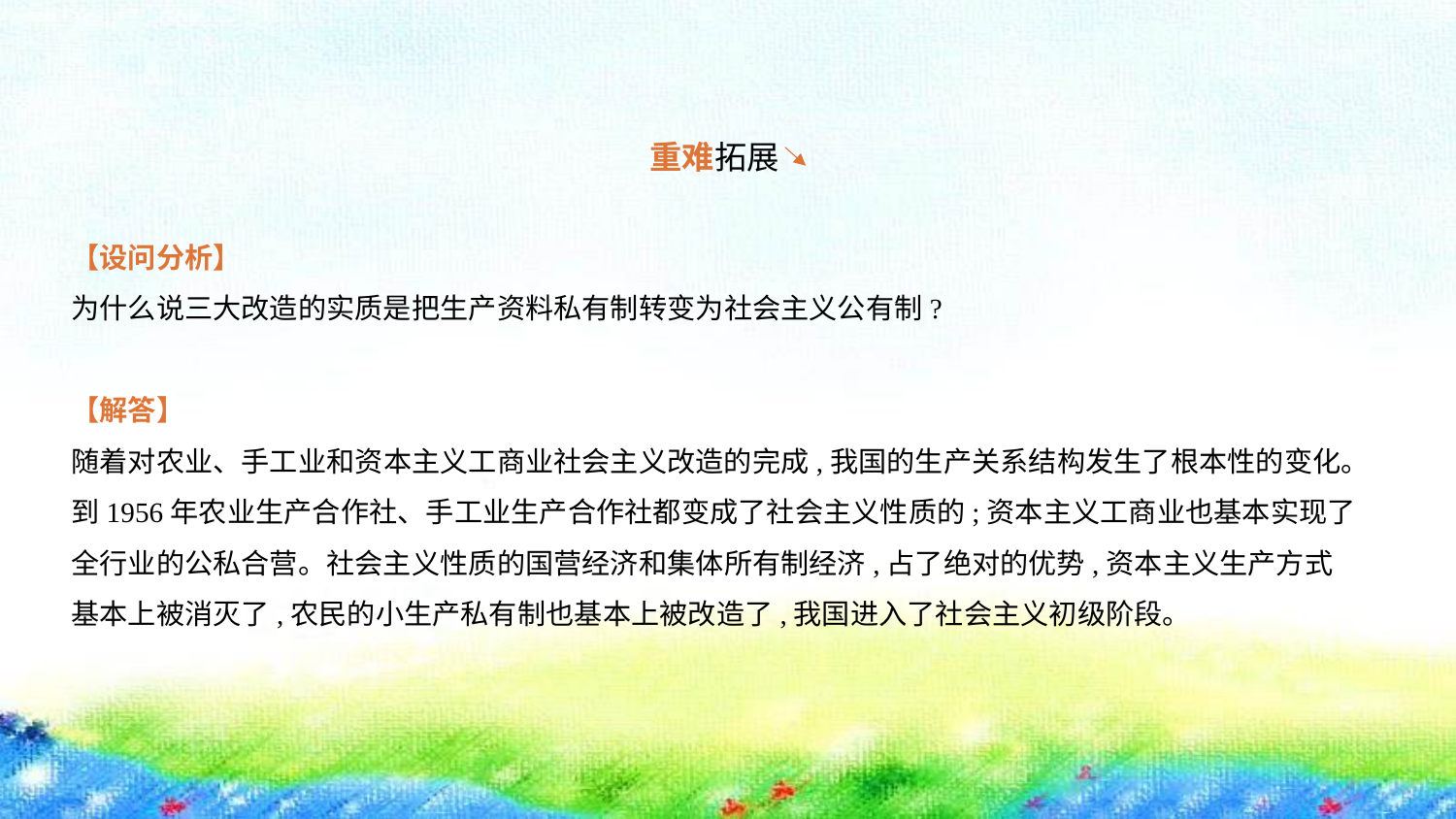

重难拓展
【设问分析】
为什么说三大改造的实质是把生产资料私有制转变为社会主义公有制?

【解答】
随着对农业、手工业和资本主义工商业社会主义改造的完成,我国的生产关系结构发生了根本性的变化。到1956年农业生产合作社、手工业生产合作社都变成了社会主义性质的;资本主义工商业也基本实现了全行业的公私合营。社会主义性质的国营经济和集体所有制经济,占了绝对的优势,资本主义生产方式基本上被消灭了,农民的小生产私有制也基本上被改造了,我国进入了社会主义初级阶段。